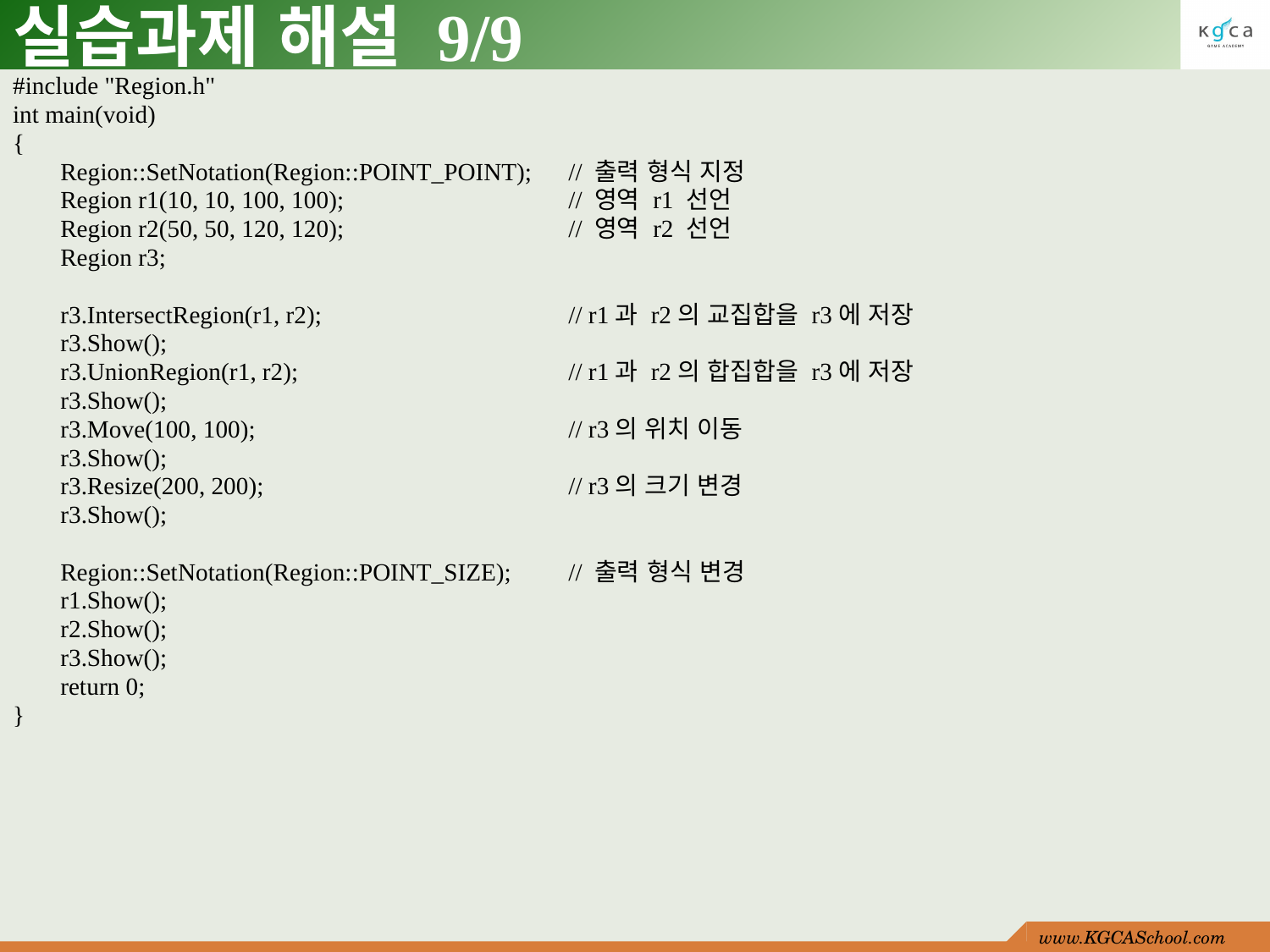

# 실습과제 해설 9/9
#include "Region.h"
int main(void)
{
	Region::SetNotation(Region::POINT_POINT);	// 출력 형식 지정
	Region r1(10, 10, 100, 100);		// 영역 r1 선언
	Region r2(50, 50, 120, 120);		// 영역 r2 선언
	Region r3;

	r3.IntersectRegion(r1, r2);		// r1과 r2의 교집합을 r3에 저장
	r3.Show();
	r3.UnionRegion(r1, r2);			// r1과 r2의 합집합을 r3에 저장
	r3.Show();
	r3.Move(100, 100);			// r3의 위치 이동
	r3.Show();
	r3.Resize(200, 200);			// r3의 크기 변경
	r3.Show();

	Region::SetNotation(Region::POINT_SIZE);	// 출력 형식 변경
	r1.Show();
	r2.Show();
	r3.Show();
	return 0;
}